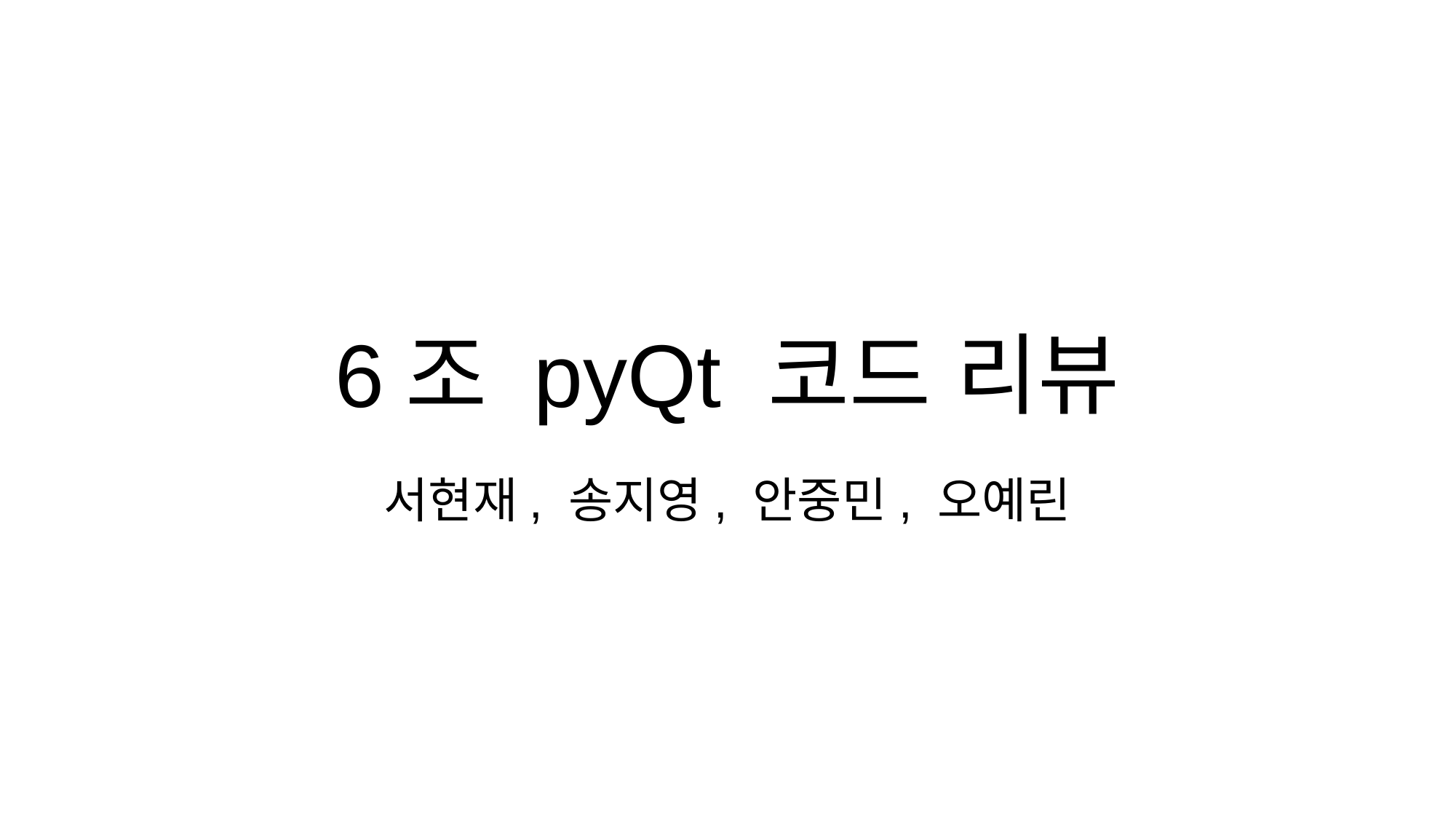

# 6조 pyQt 코드 리뷰
서현재, 송지영, 안중민, 오예린